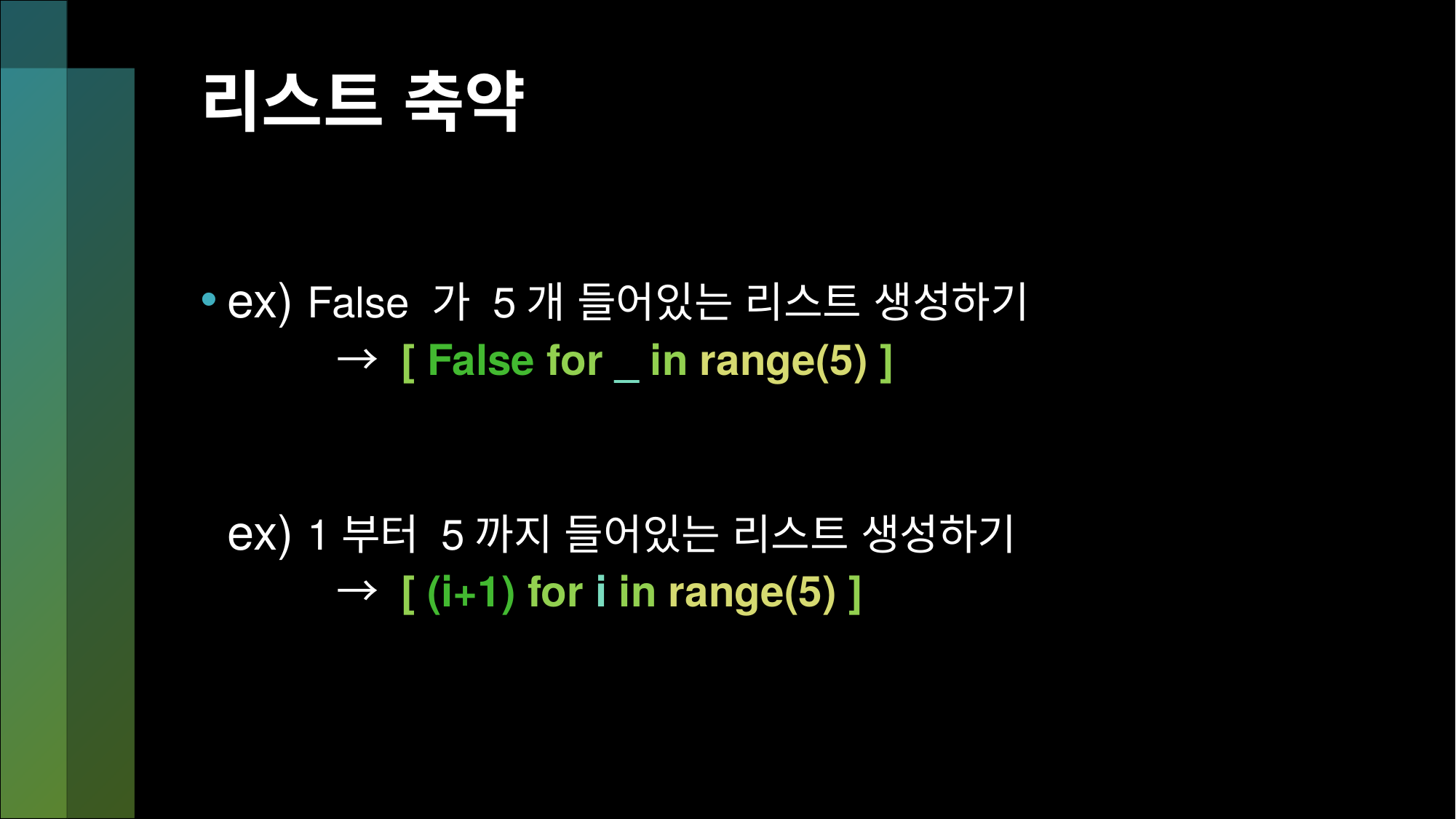

# 리스트 축약
ex) False 가 5개 들어있는 리스트 생성하기
	→ [ False for _ in range(5) ]
ex) 1부터 5까지 들어있는 리스트 생성하기
	→ [ (i+1) for i in range(5) ]